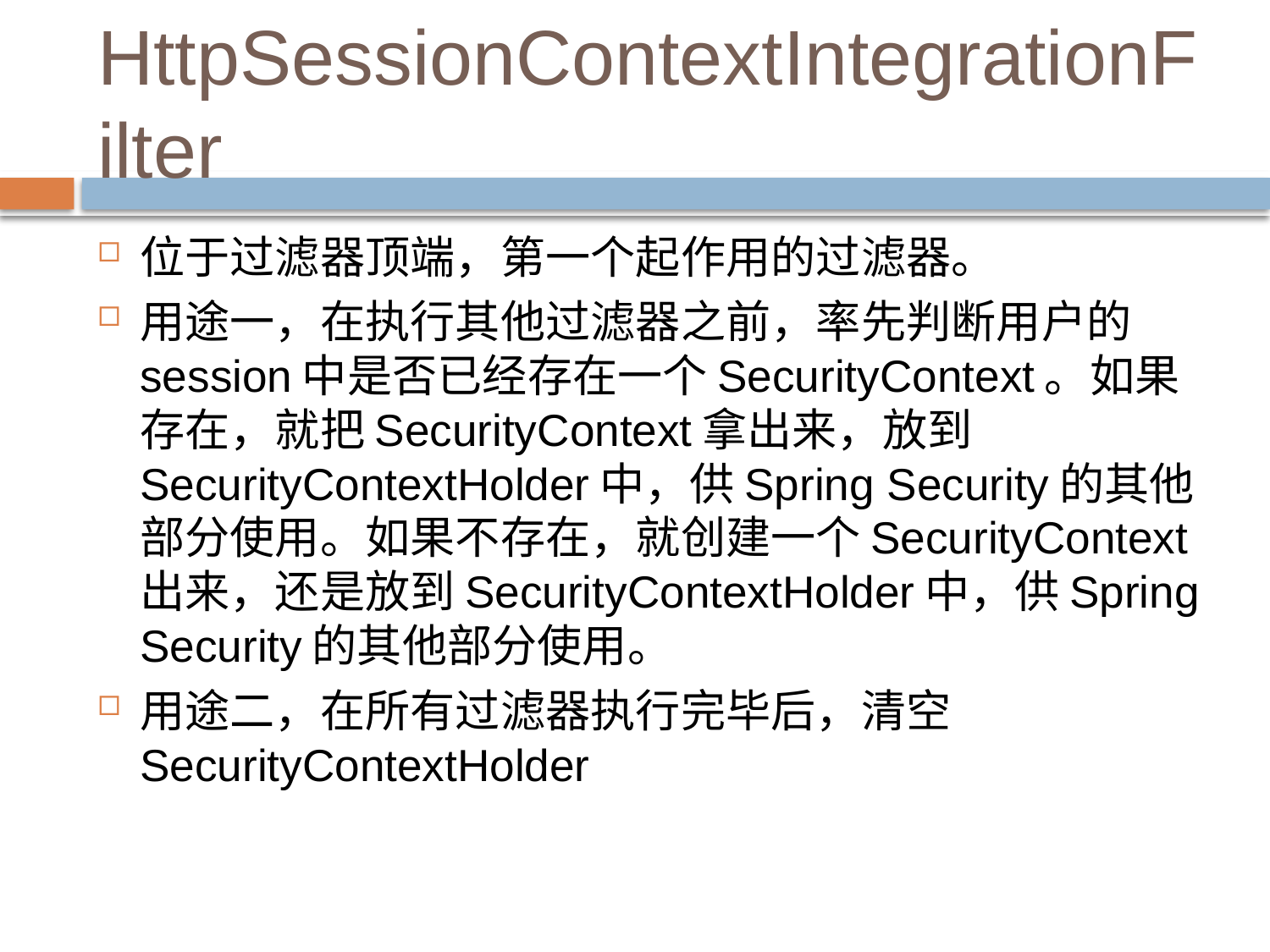

# HttpSessionContextIntegrationFilter
位于过滤器顶端，第一个起作用的过滤器。
用途一，在执行其他过滤器之前，率先判断用户的session中是否已经存在一个SecurityContext。如果存在，就把SecurityContext拿出来，放到SecurityContextHolder中，供Spring Security的其他部分使用。如果不存在，就创建一个SecurityContext出来，还是放到SecurityContextHolder中，供Spring Security的其他部分使用。
用途二，在所有过滤器执行完毕后，清空SecurityContextHolder